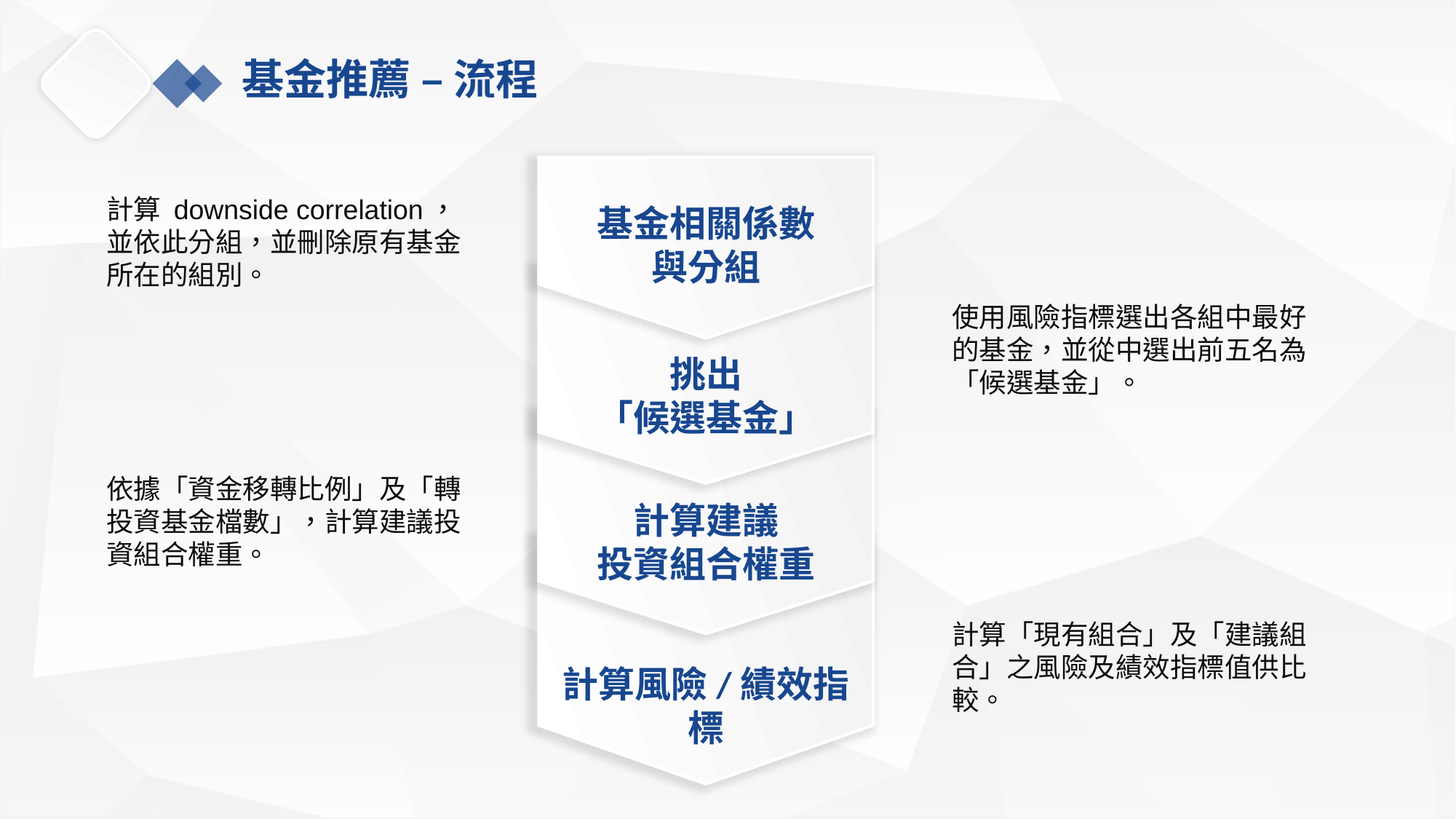

基金推薦 – 流程

計算 downside correlation，並依此分組，並刪除原有基金所在的組別。
基金相關係數
與分組

使用風險指標選出各組中最好的基金，並從中選出前五名為「候選基金」。
挑出
「候選基金」

依據「資金移轉比例」及「轉投資基金檔數」，計算建議投資組合權重。

計算建議
投資組合權重
計算「現有組合」及「建議組合」之風險及績效指標值供比較。

計算風險/績效指標